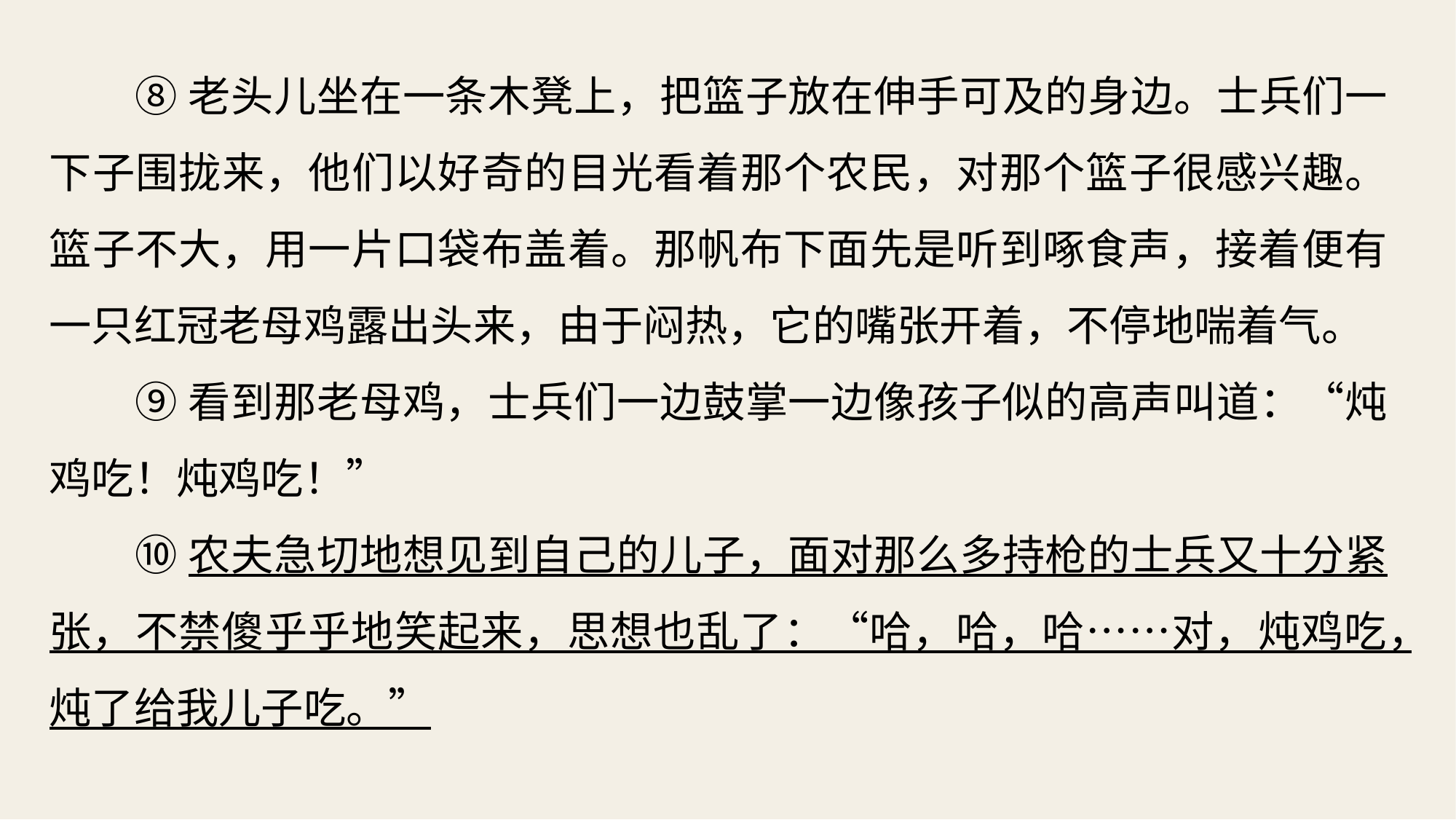

⑧老头儿坐在一条木凳上，把篮子放在伸手可及的身边。士兵们一下子围拢来，他们以好奇的目光看着那个农民，对那个篮子很感兴趣。篮子不大，用一片口袋布盖着。那帆布下面先是听到啄食声，接着便有一只红冠老母鸡露出头来，由于闷热，它的嘴张开着，不停地喘着气。
⑨看到那老母鸡，士兵们一边鼓掌一边像孩子似的高声叫道：“炖鸡吃！炖鸡吃！”
⑩农夫急切地想见到自己的儿子，面对那么多持枪的士兵又十分紧张，不禁傻乎乎地笑起来，思想也乱了：“哈，哈，哈……对，炖鸡吃，炖了给我儿子吃。”